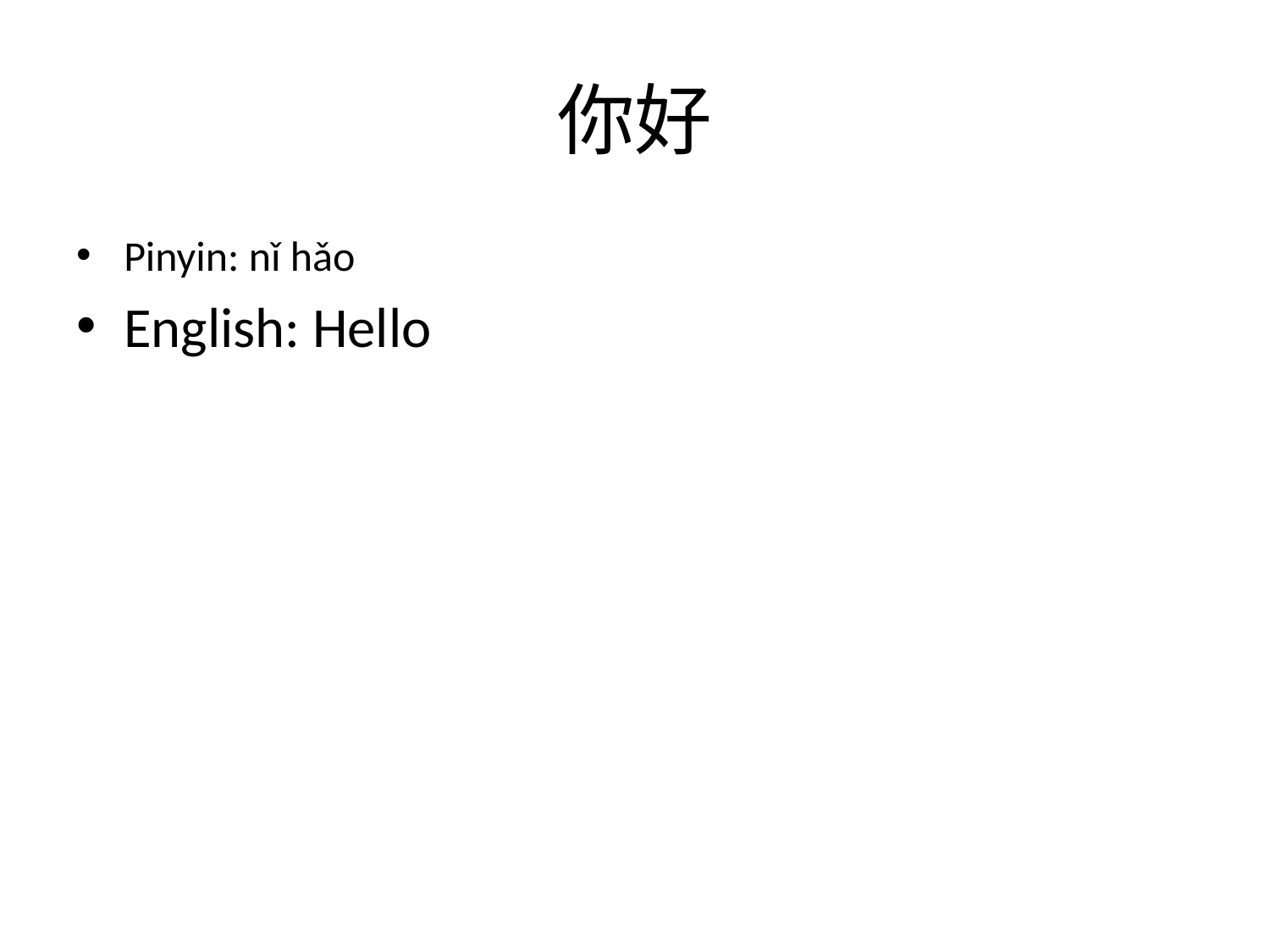

# 你好
Pinyin: nǐ hǎo
English: Hello